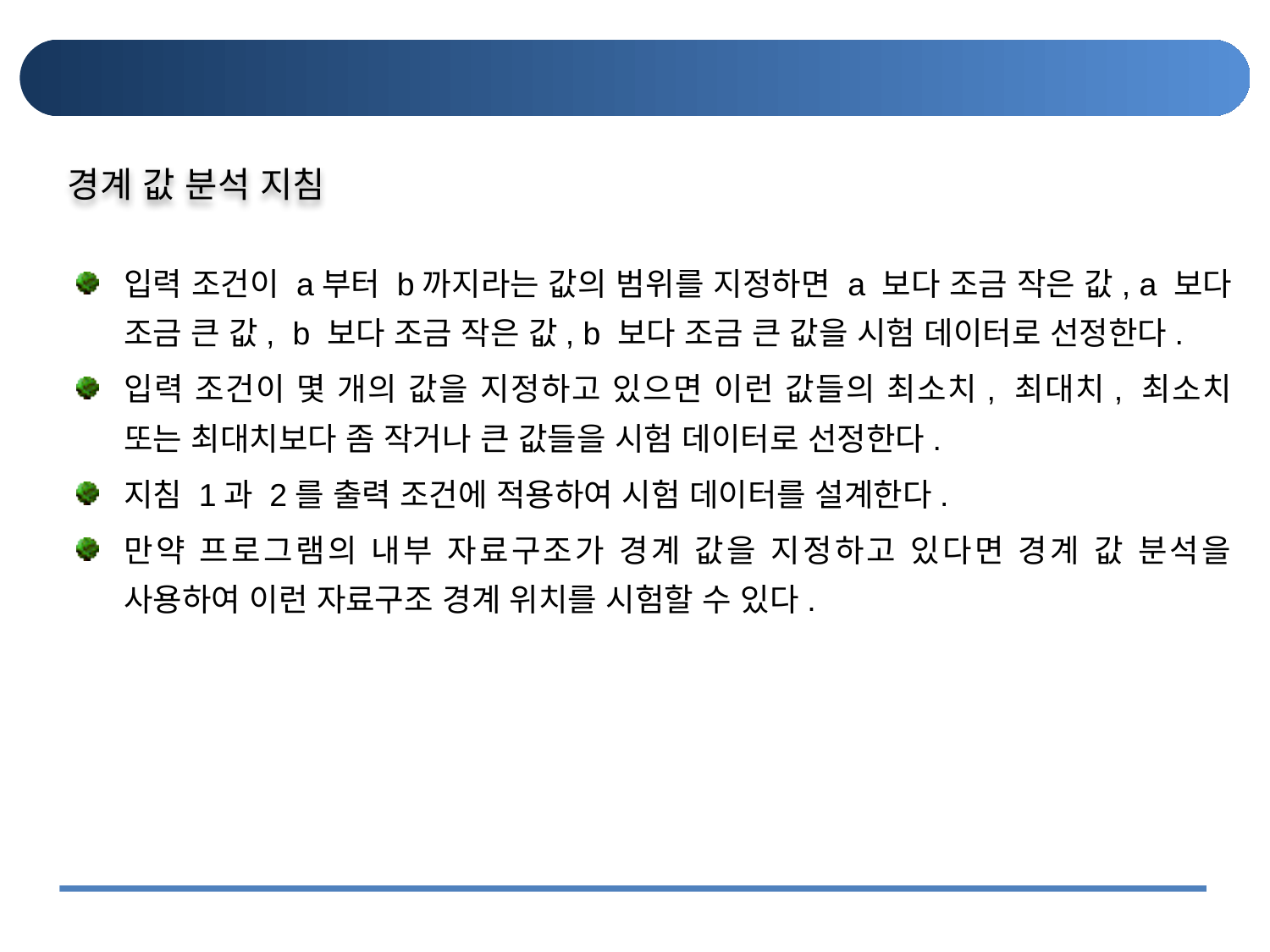

#
경계 값 분석 지침
입력 조건이 a부터 b까지라는 값의 범위를 지정하면 a 보다 조금 작은 값, a 보다 조금 큰 값,  b 보다 조금 작은 값, b 보다 조금 큰 값을 시험 데이터로 선정한다.
입력 조건이 몇 개의 값을 지정하고 있으면 이런 값들의 최소치, 최대치, 최소치 또는 최대치보다 좀 작거나 큰 값들을 시험 데이터로 선정한다.
지침 1과 2를 출력 조건에 적용하여 시험 데이터를 설계한다.
만약 프로그램의 내부 자료구조가 경계 값을 지정하고 있다면 경계 값 분석을 사용하여 이런 자료구조 경계 위치를 시험할 수 있다.